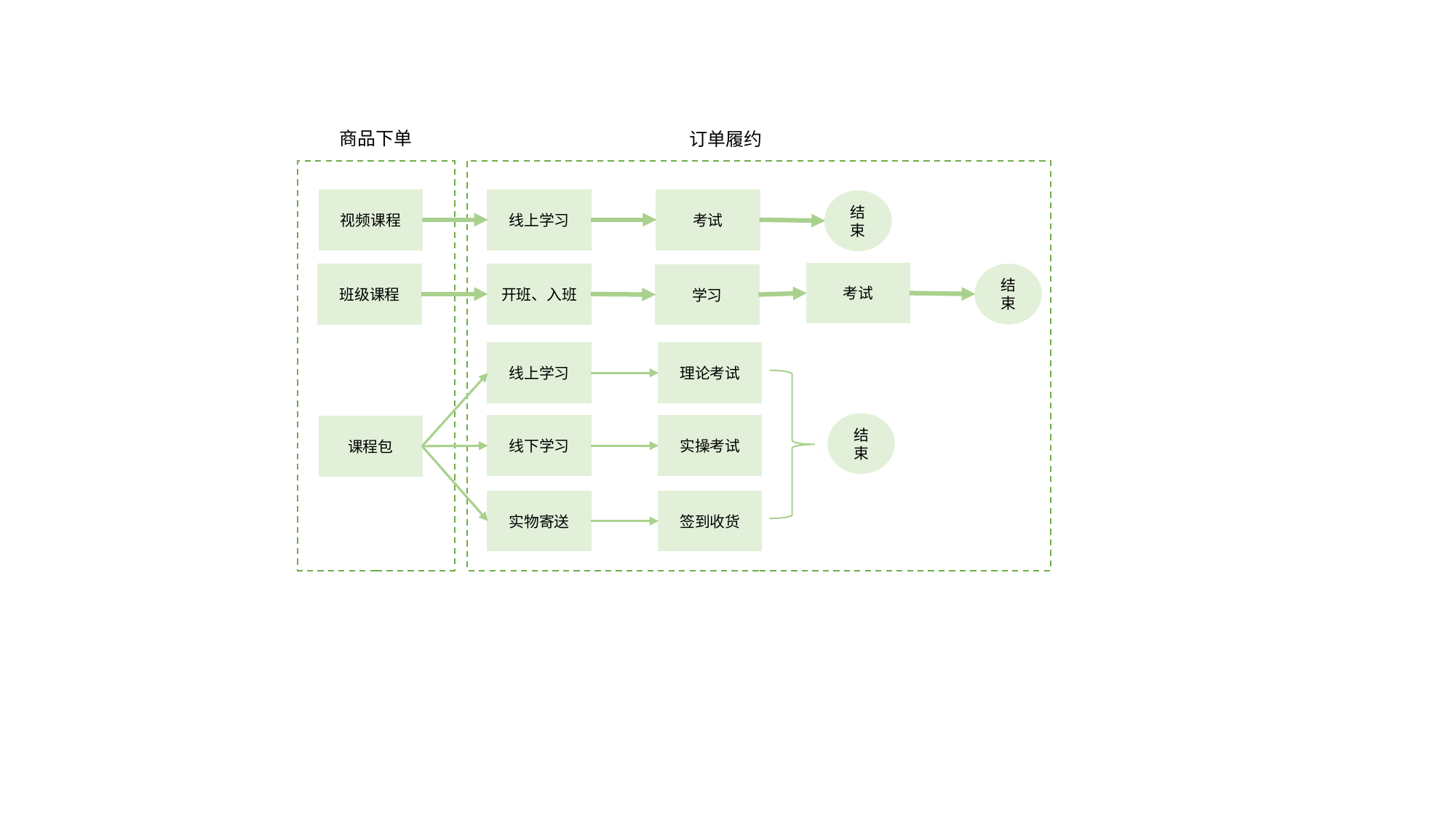

商品下单
订单履约

线上学习
考试
视频课程
结束
考试
开班、入班
结束
班级课程
学习
线上学习
理论考试

结束
线下学习
实操考试
课程包
实物寄送
签到收货